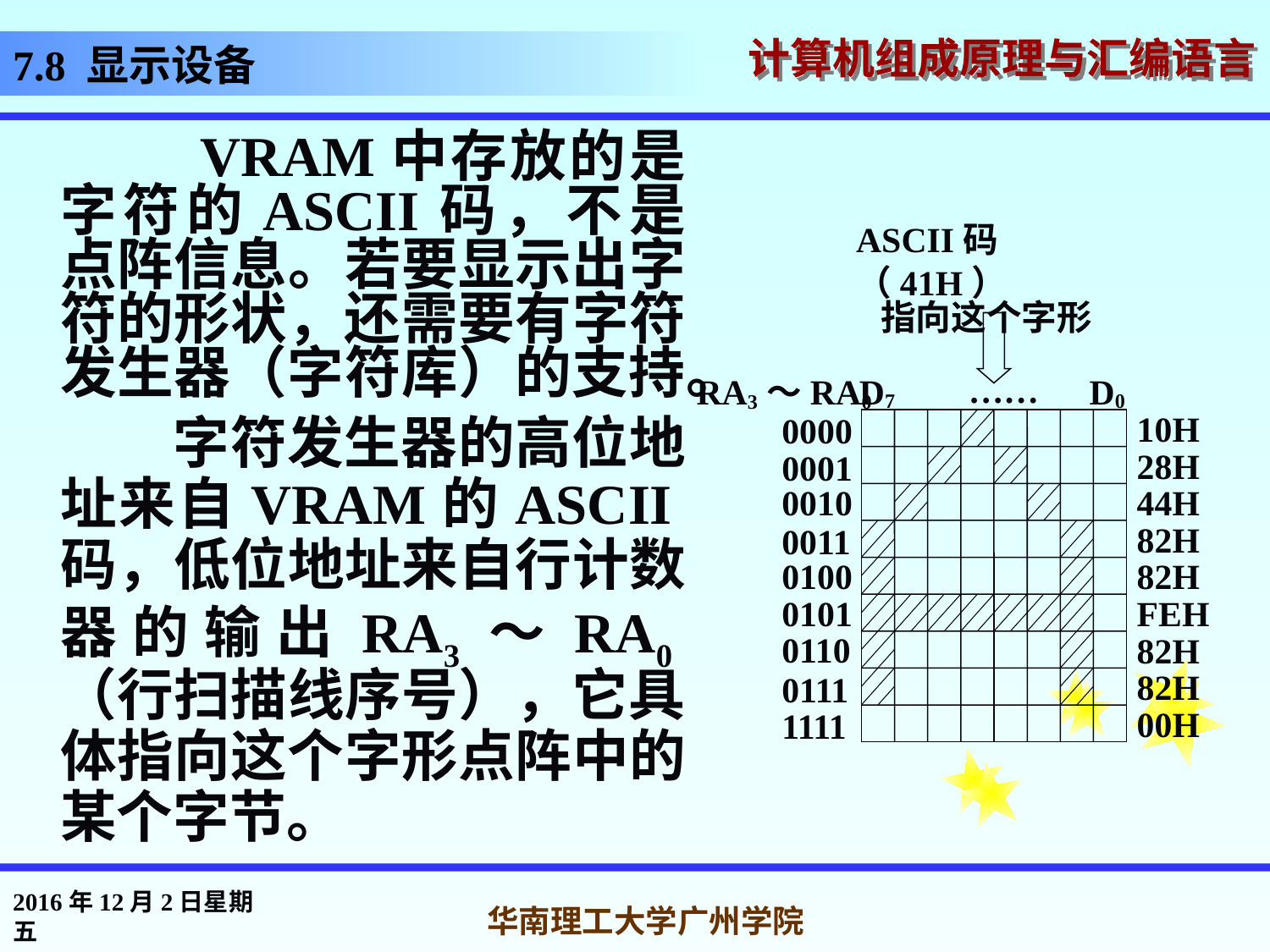

# 7.8 显示设备
           VRAM中存放的是字符的ASCII码，不是点阵信息。若要显示出字符的形状，还需要有字符发生器（字符库）的支持。
           字符发生器的高位地址来自VRAM的ASCII码，低位地址来自行计数器的输出RA3～RA0（行扫描线序号），它具体指向这个字形点阵中的某个字节。
ASCII码（41H）
  指向这个字形

……
D7
D0
RA3～RA0
10H
0000

28H
0001

0010
44H

82H
0011

0100
82H

0101
FEH

0110
82H

82H
0111

00H
1111

2016年12月2日星期五
华南理工大学广州学院